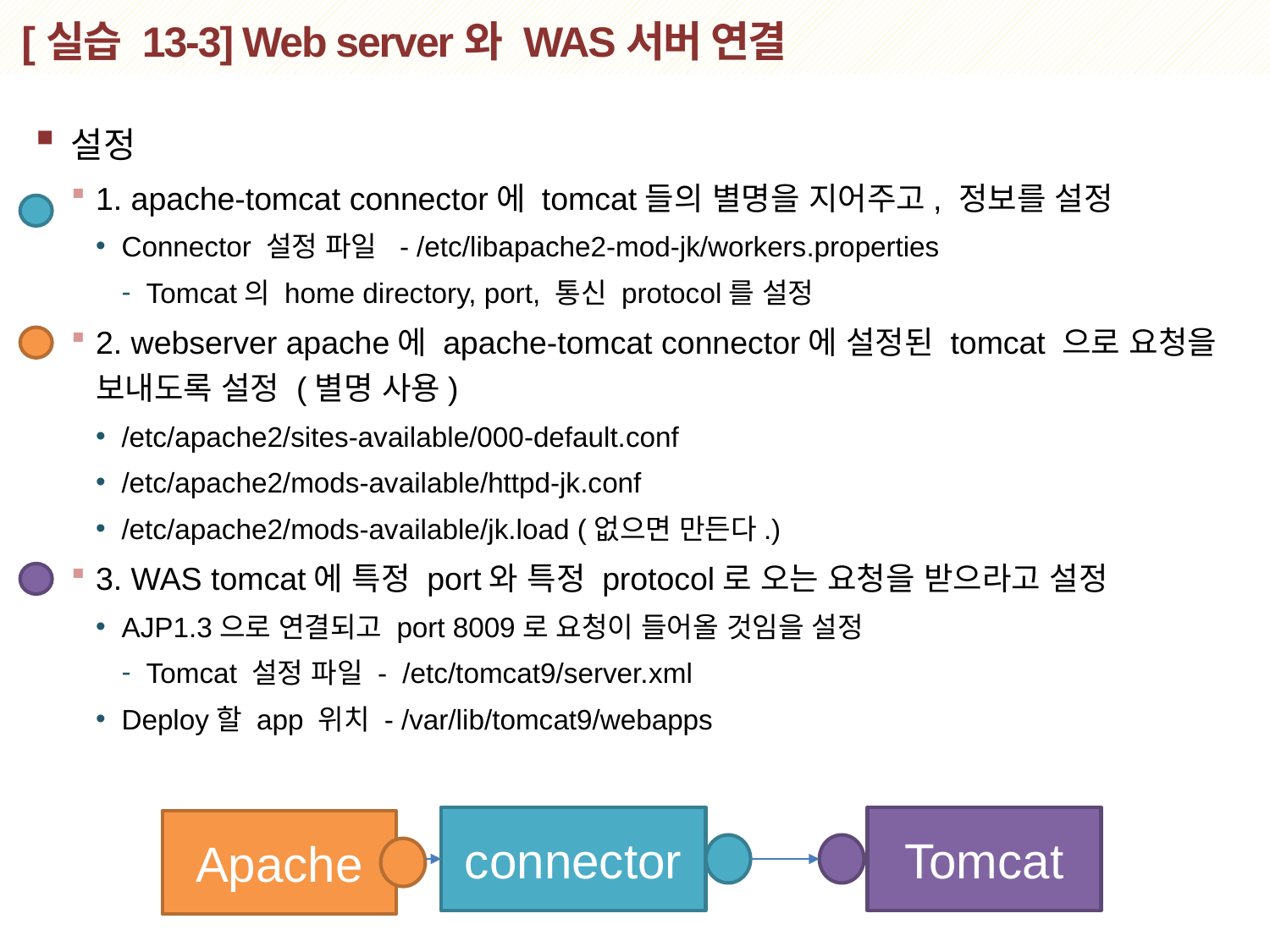

# [실습 13-3] Web server와 WAS서버 연결
설정
1. apache-tomcat connector에 tomcat들의 별명을 지어주고, 정보를 설정
Connector 설정 파일  - /etc/libapache2-mod-jk/workers.properties
Tomcat의 home directory, port, 통신 protocol를 설정
2. webserver apache에 apache-tomcat connector에 설정된 tomcat 으로 요청을 보내도록 설정 (별명 사용)
/etc/apache2/sites-available/000-default.conf
/etc/apache2/mods-available/httpd-jk.conf
/etc/apache2/mods-available/jk.load (없으면 만든다.)
3. WAS tomcat에 특정 port와 특정 protocol로 오는 요청을 받으라고 설정
AJP1.3으로 연결되고 port 8009로 요청이 들어올 것임을 설정
Tomcat 설정 파일 -  /etc/tomcat9/server.xml
Deploy할 app 위치 - /var/lib/tomcat9/webapps

connector
Tomcat
Apache